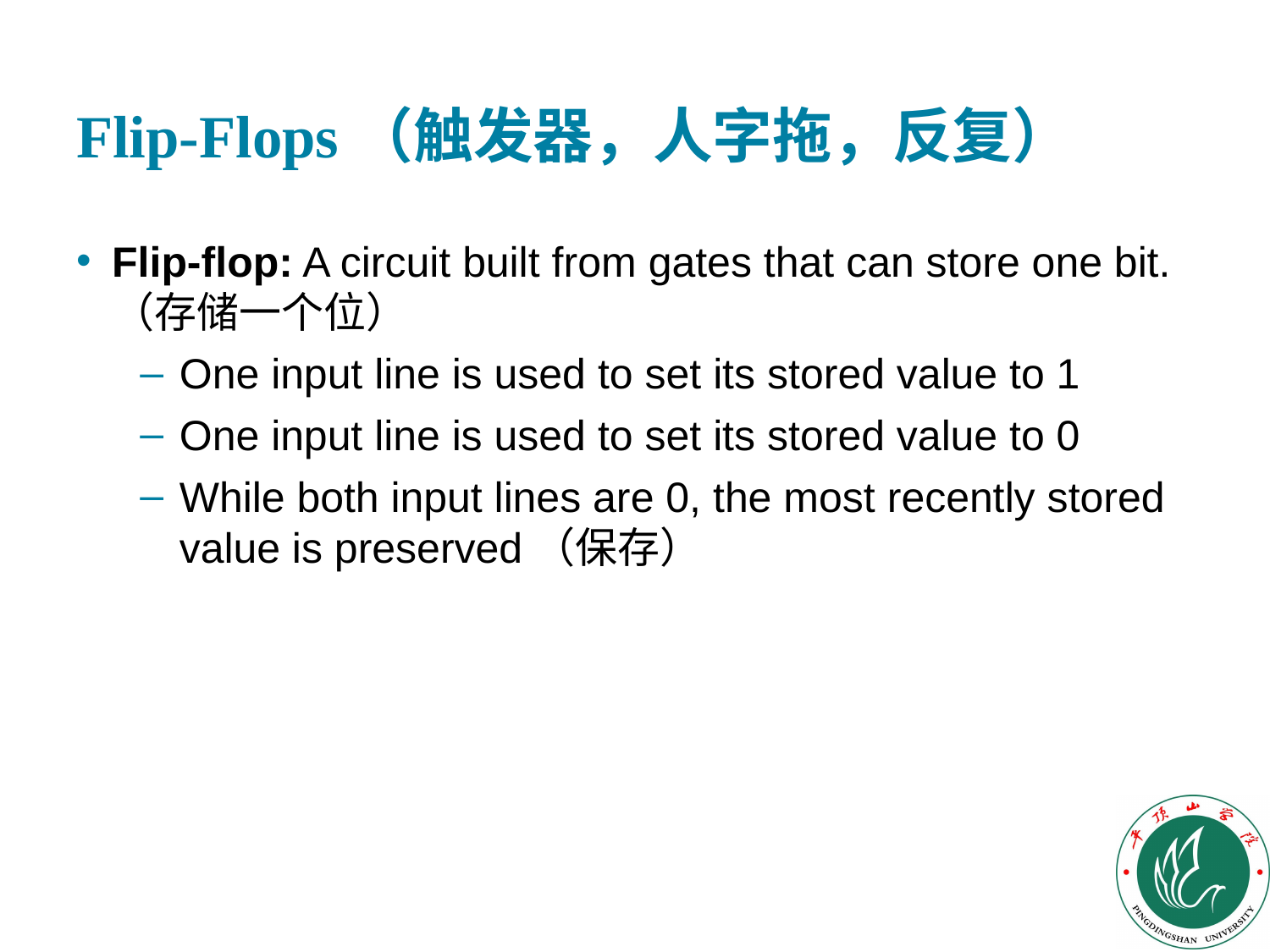

# Flip-Flops（触发器，人字拖，反复）
Flip-flop: A circuit built from gates that can store one bit.（存储一个位）
One input line is used to set its stored value to 1
One input line is used to set its stored value to 0
While both input lines are 0, the most recently stored value is preserved（保存）